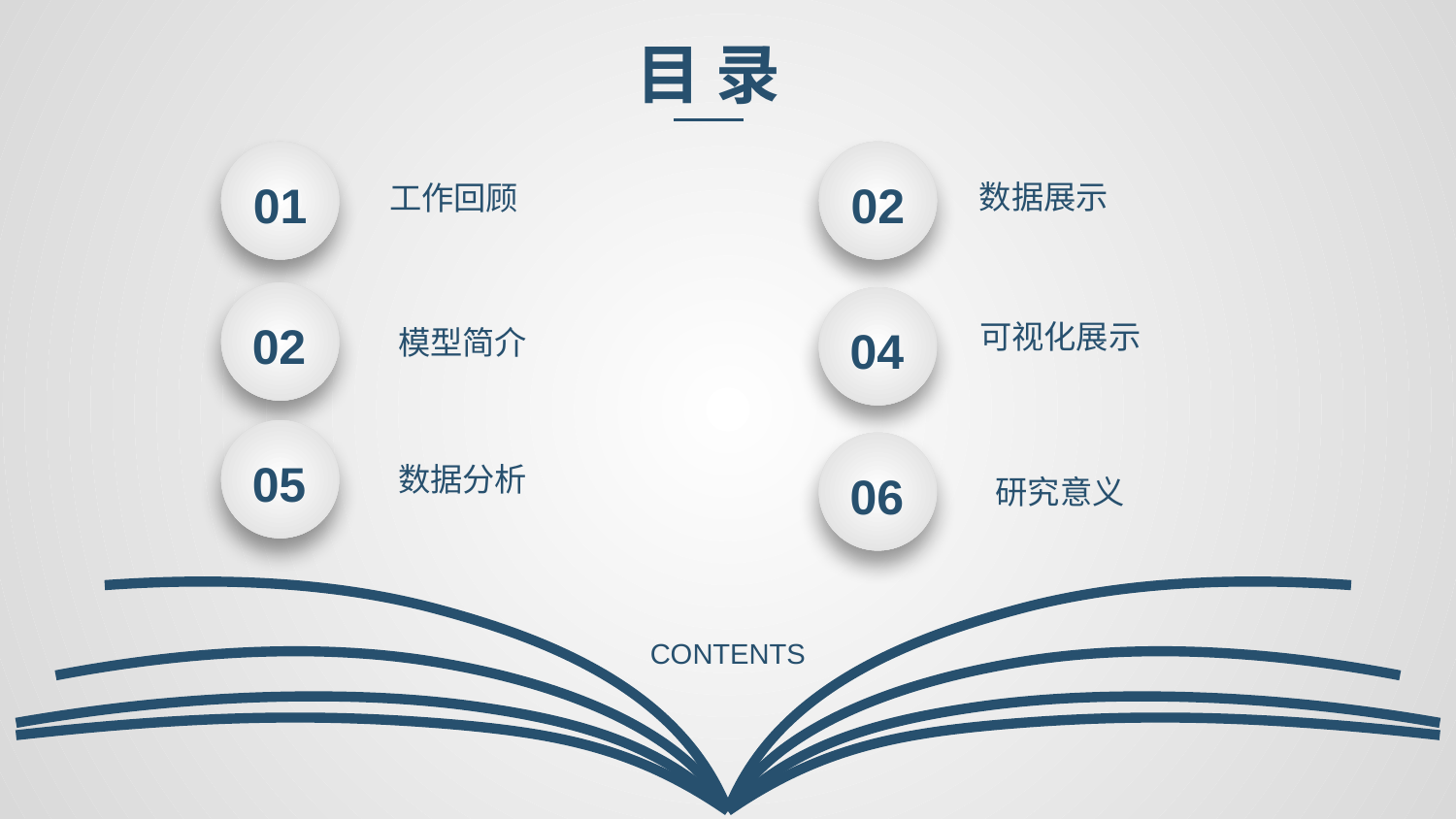

目 录

02

01
数据展示
工作回顾

02

04
可视化展示
模型简介

05

06
数据分析
研究意义

CONTENTS